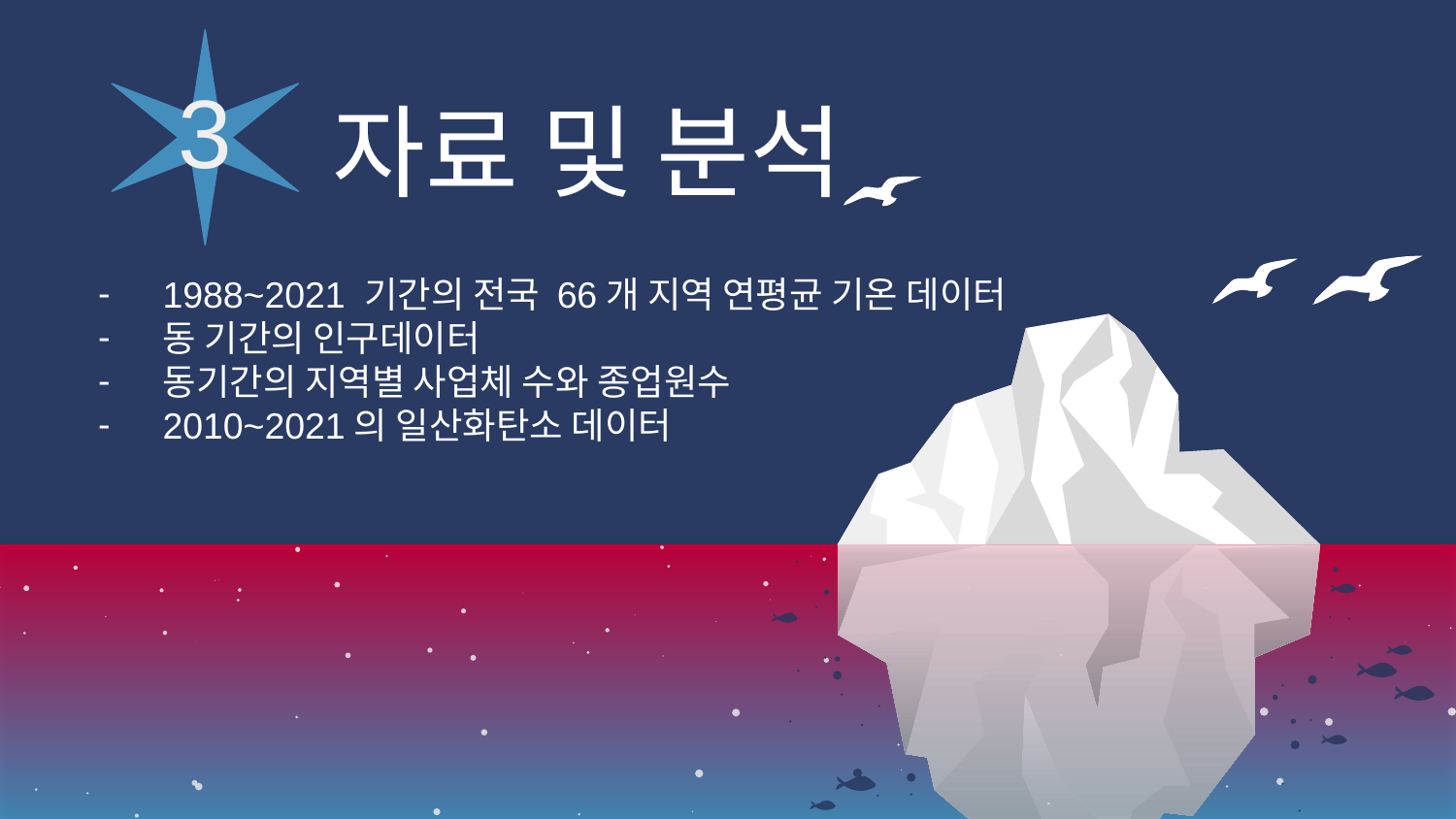

3
# 자료 및 분석

1988~2021 기간의 전국 66개 지역 연평균 기온 데이터
동 기간의 인구데이터
동기간의 지역별 사업체 수와 종업원수
2010~2021의 일산화탄소 데이터